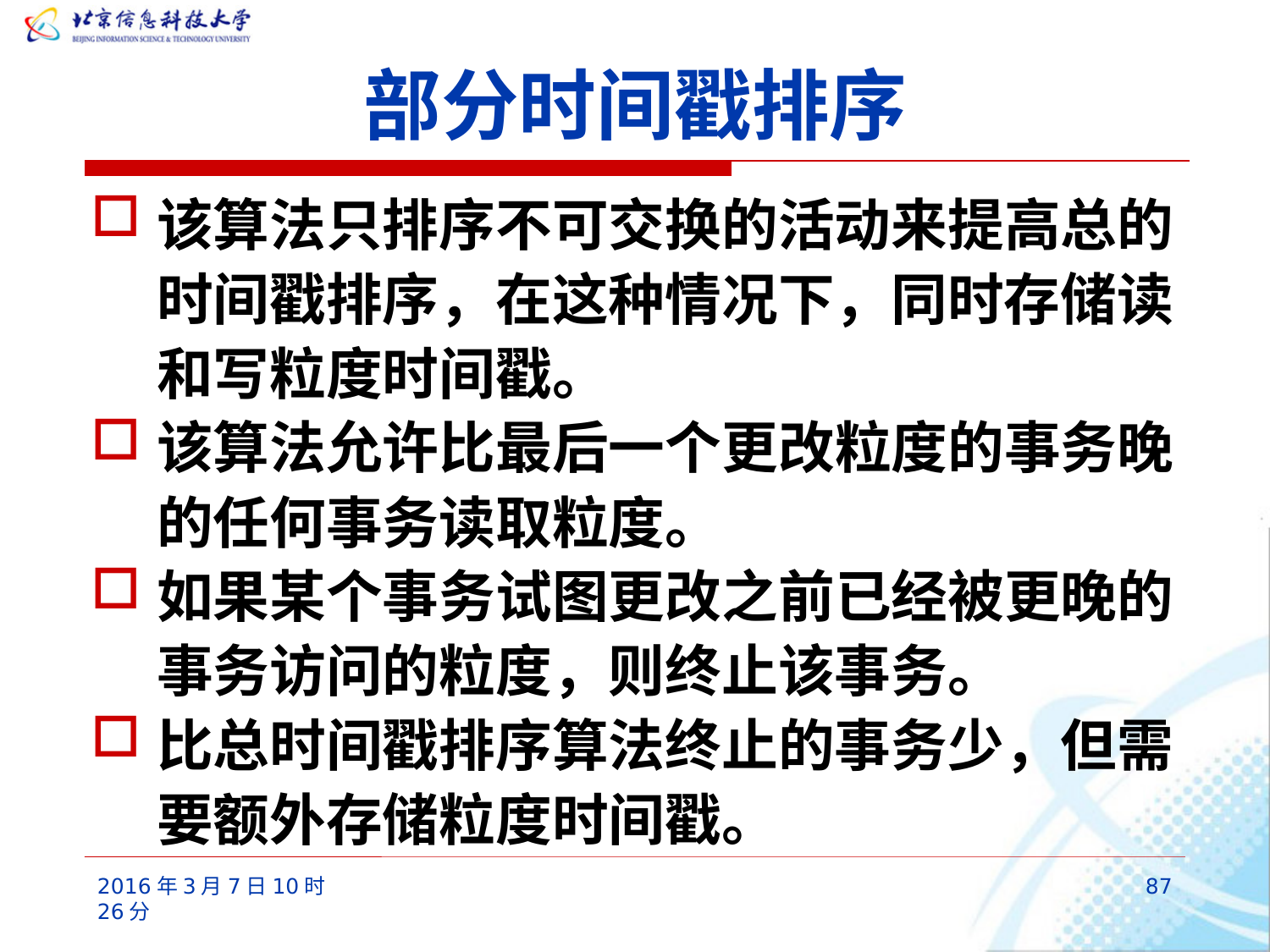

# 部分时间戳排序
该算法只排序不可交换的活动来提高总的时间戳排序，在这种情况下，同时存储读和写粒度时间戳。
该算法允许比最后一个更改粒度的事务晚的任何事务读取粒度。
如果某个事务试图更改之前已经被更晚的事务访问的粒度，则终止该事务。
比总时间戳排序算法终止的事务少，但需要额外存储粒度时间戳。
2016年3月7日10时26分
87